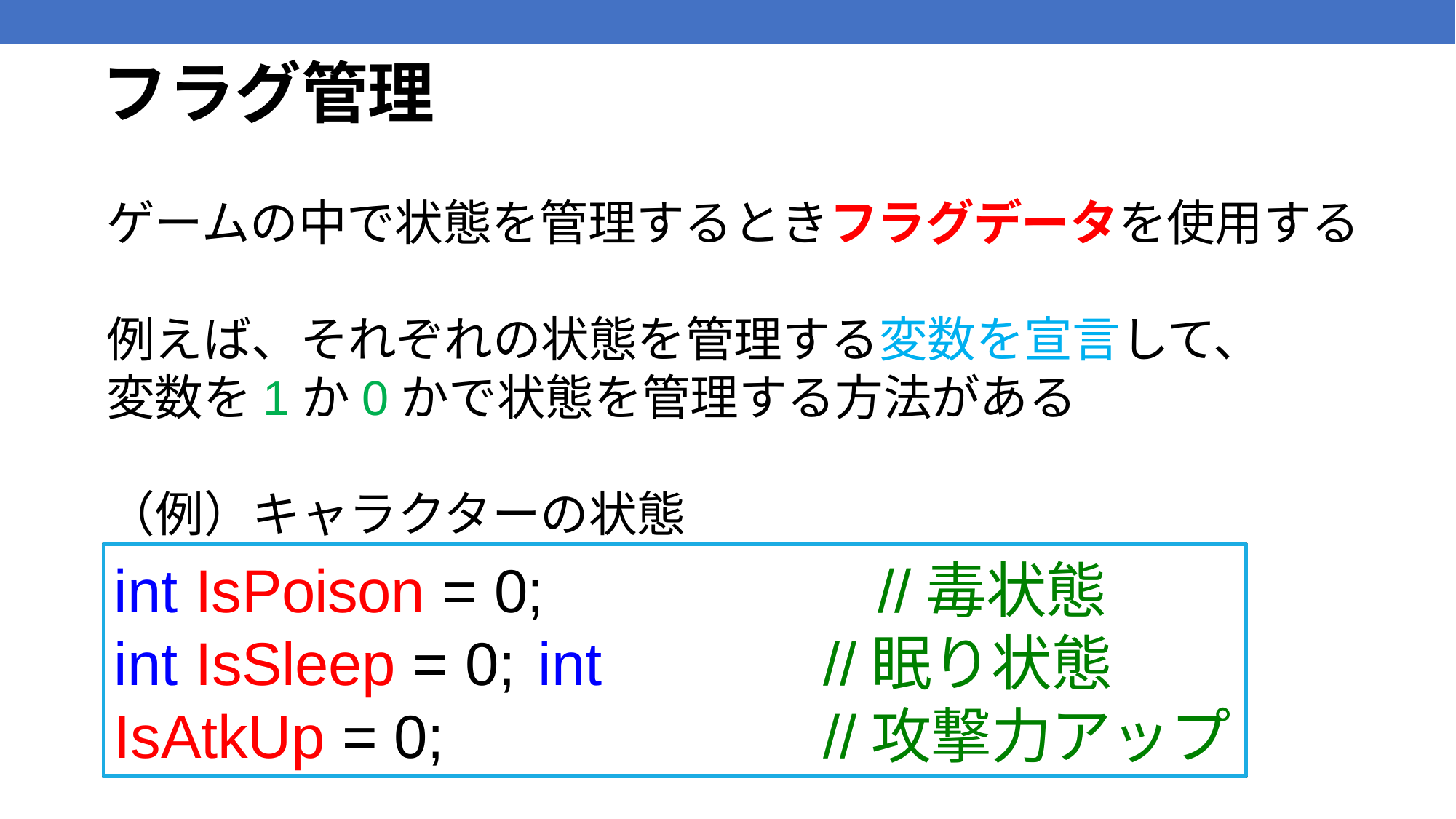

# フラグ管理
ゲームの中で状態を管理するときフラグデータを使用する
例えば、それぞれの状態を管理する変数を宣言して、
変数を1か0かで状態を管理する方法がある
（例）キャラクターの状態

int IsPoison = 0;
		//毒状態
　　 		//眠り状態
			//攻撃力アップ
int IsSleep = 0; int IsAtkUp = 0;